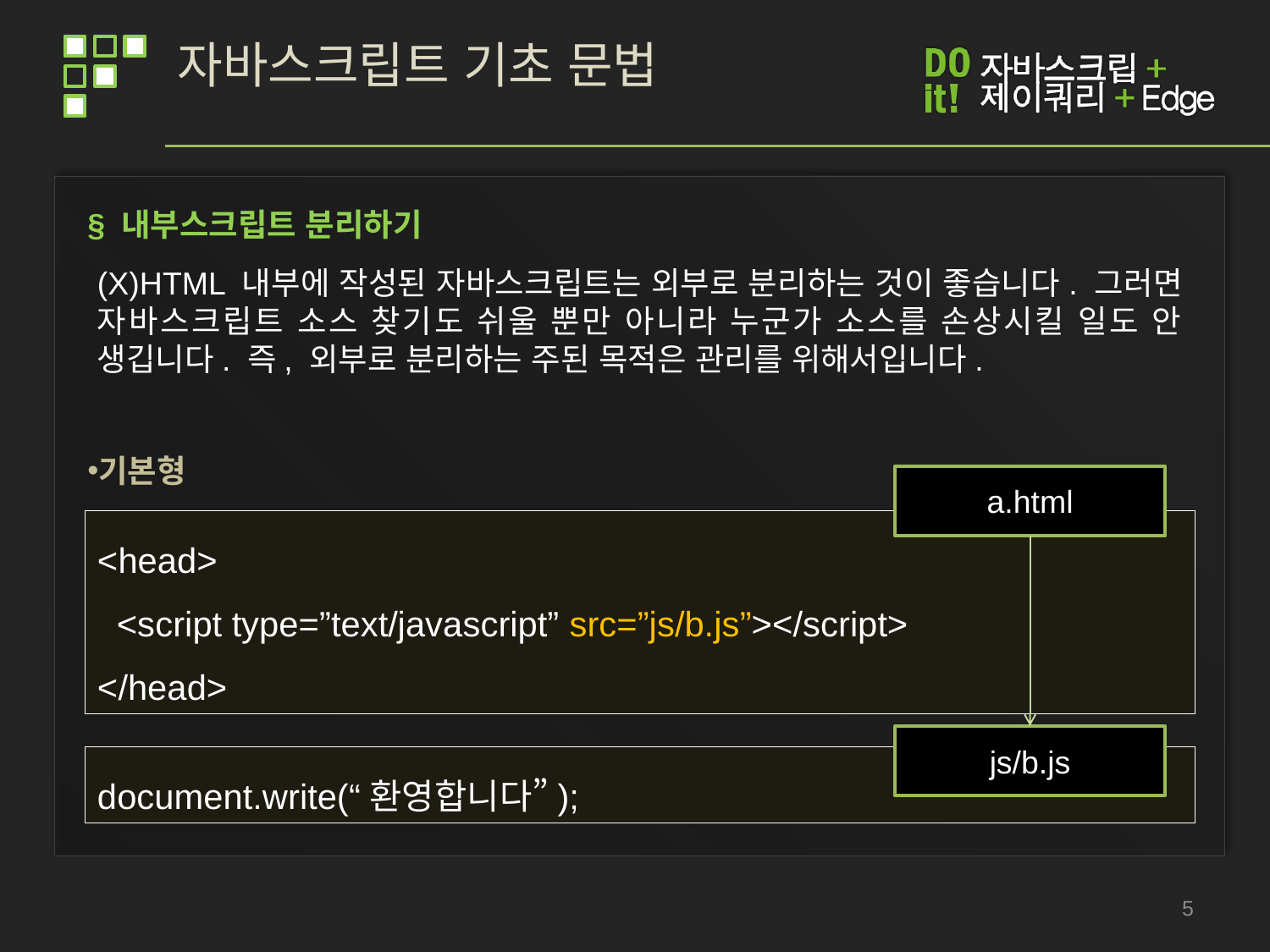

# 자바스크립트 기초 문법
§ 내부스크립트 분리하기
(X)HTML 내부에 작성된 자바스크립트는 외부로 분리하는 것이 좋습니다. 그러면 자바스크립트 소스 찾기도 쉬울 뿐만 아니라 누군가 소스를 손상시킬 일도 안 생깁니다. 즉, 외부로 분리하는 주된 목적은 관리를 위해서입니다.
기본형
a.html
<head>
  <script type=”text/javascript” src=”js/b.js”></script>
</head>
js/b.js
document.write(“환영합니다”);
5